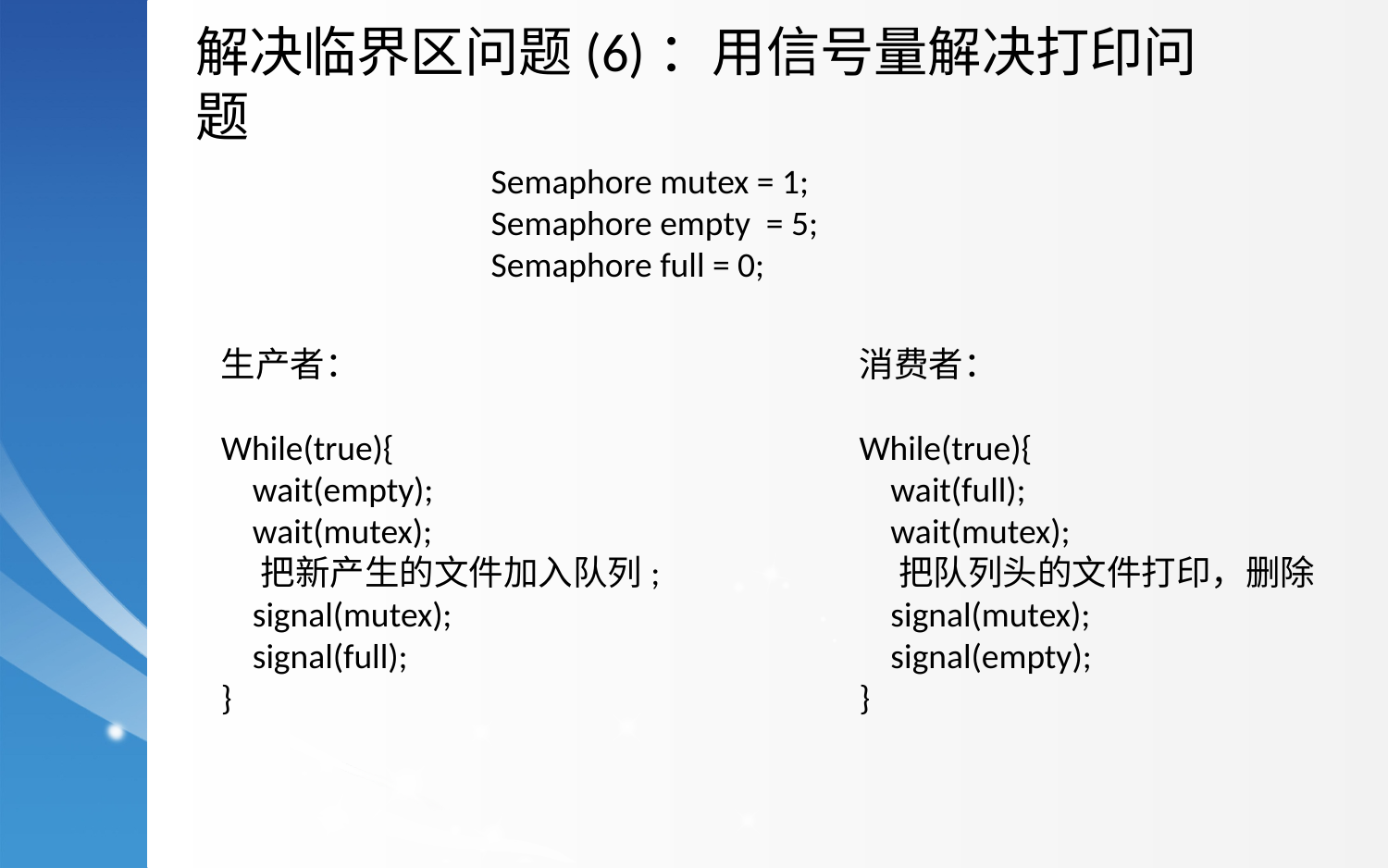

解决临界区问题(6)：用信号量解决打印问题
Semaphore mutex = 1;
Semaphore empty  = 5;
Semaphore full = 0;

生产者：

While(true){
    wait(empty);
    wait(mutex);
    把新产生的文件加入队列;
    signal(mutex);
    signal(full);
}
消费者：

While(true){
    wait(full);
    wait(mutex);
    把队列头的文件打印，删除
    signal(mutex);
    signal(empty);
}